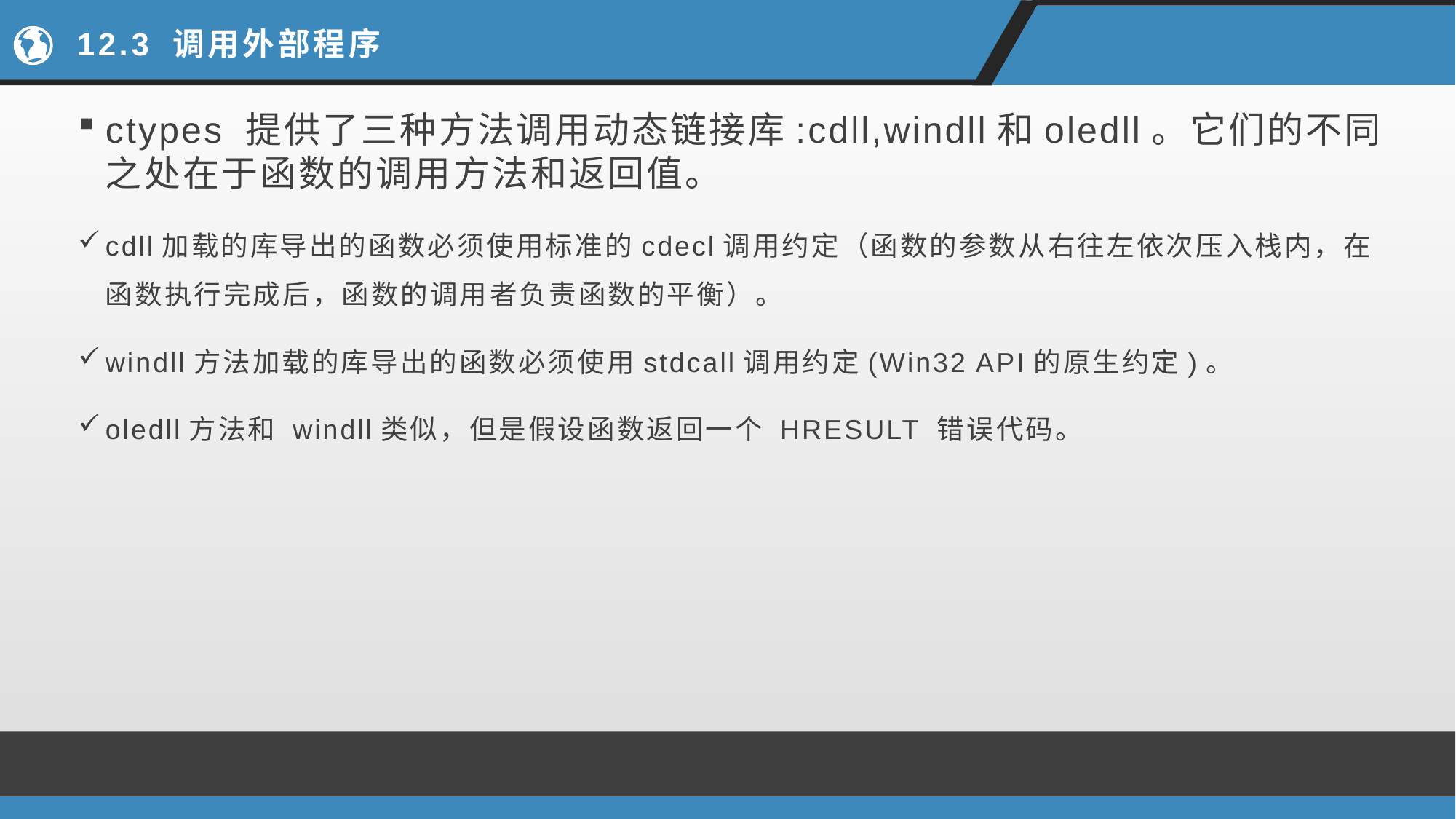

# 12.3 调用外部程序

ctypes 提供了三种方法调用动态链接库:cdll,windll和oledll。它们的不同之处在于函数的调用方法和返回值。
cdll加载的库导出的函数必须使用标准的cdecl调用约定（函数的参数从右往左依次压入栈内，在函数执行完成后，函数的调用者负责函数的平衡）。
windll方法加载的库导出的函数必须使用stdcall调用约定(Win32 API的原生约定)。
oledll方法和 windll类似，但是假设函数返回一个 HRESULT 错误代码。